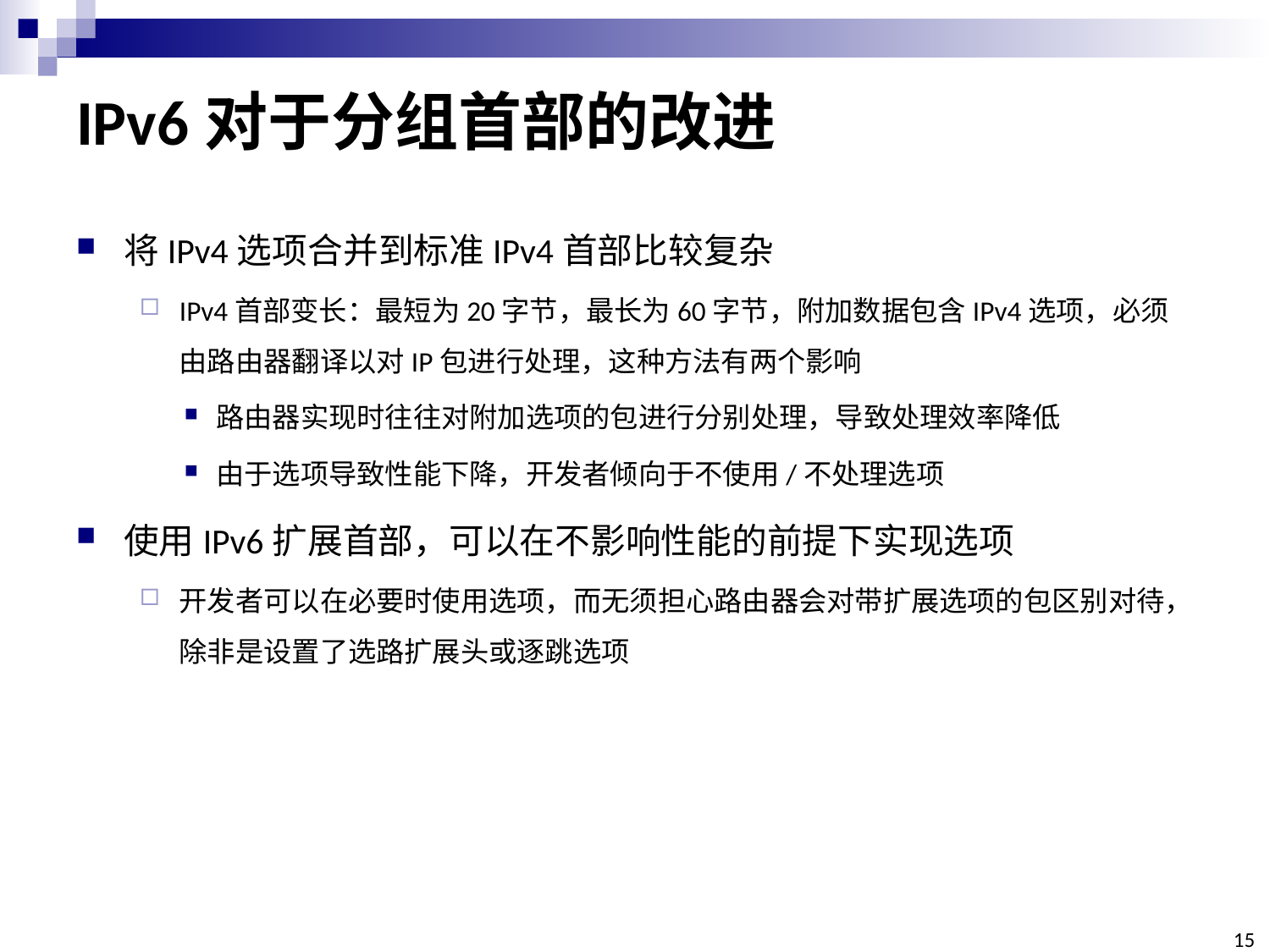

# IPv6对于分组首部的改进
将IPv4选项合并到标准IPv4首部比较复杂
IPv4首部变长：最短为20字节，最长为60字节，附加数据包含IPv4选项，必须由路由器翻译以对IP包进行处理，这种方法有两个影响
路由器实现时往往对附加选项的包进行分别处理，导致处理效率降低
由于选项导致性能下降，开发者倾向于不使用/不处理选项
使用IPv6扩展首部，可以在不影响性能的前提下实现选项
开发者可以在必要时使用选项，而无须担心路由器会对带扩展选项的包区别对待，除非是设置了选路扩展头或逐跳选项
15